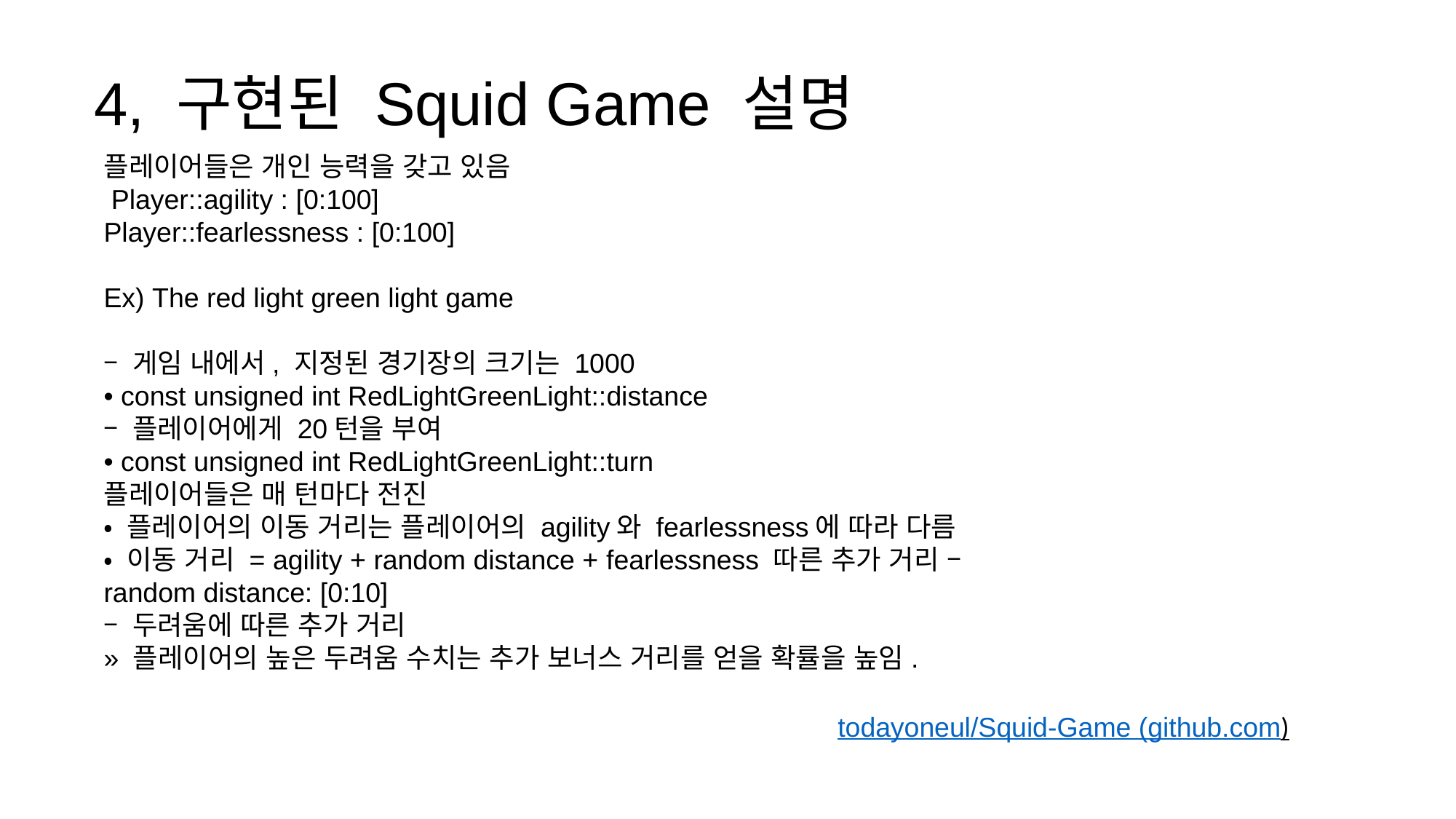

4, 구현된 Squid Game 설명
플레이어들은 개인 능력을 갖고 있음
 Player::agility : [0:100]
Player::fearlessness : [0:100]

Ex) The red light green light game

– 게임 내에서, 지정된 경기장의 크기는 1000
• const unsigned int RedLightGreenLight::distance
– 플레이어에게 20턴을 부여
• const unsigned int RedLightGreenLight::turn
플레이어들은 매 턴마다 전진
• 플레이어의 이동 거리는 플레이어의 agility와 fearlessness에 따라 다름
• 이동 거리 = agility + random distance + fearlessness 따른 추가 거리 – random distance: [0:10]
– 두려움에 따른 추가 거리
» 플레이어의 높은 두려움 수치는 추가 보너스 거리를 얻을 확률을 높임.
todayoneul/Squid-Game (github.com)